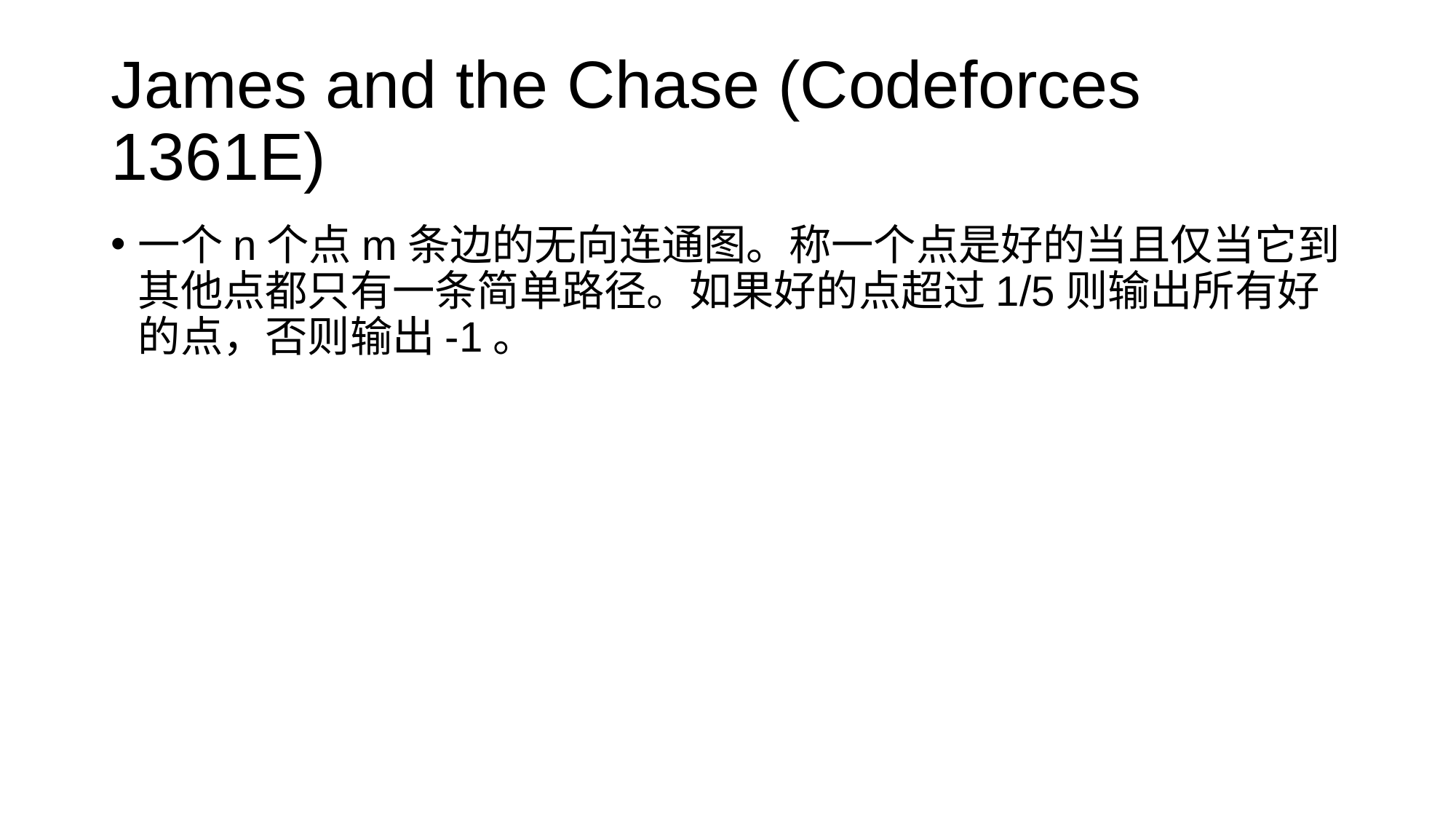

# James and the Chase (Codeforces 1361E)
一个n个点m条边的无向连通图。称一个点是好的当且仅当它到其他点都只有一条简单路径。如果好的点超过1/5则输出所有好的点，否则输出-1。